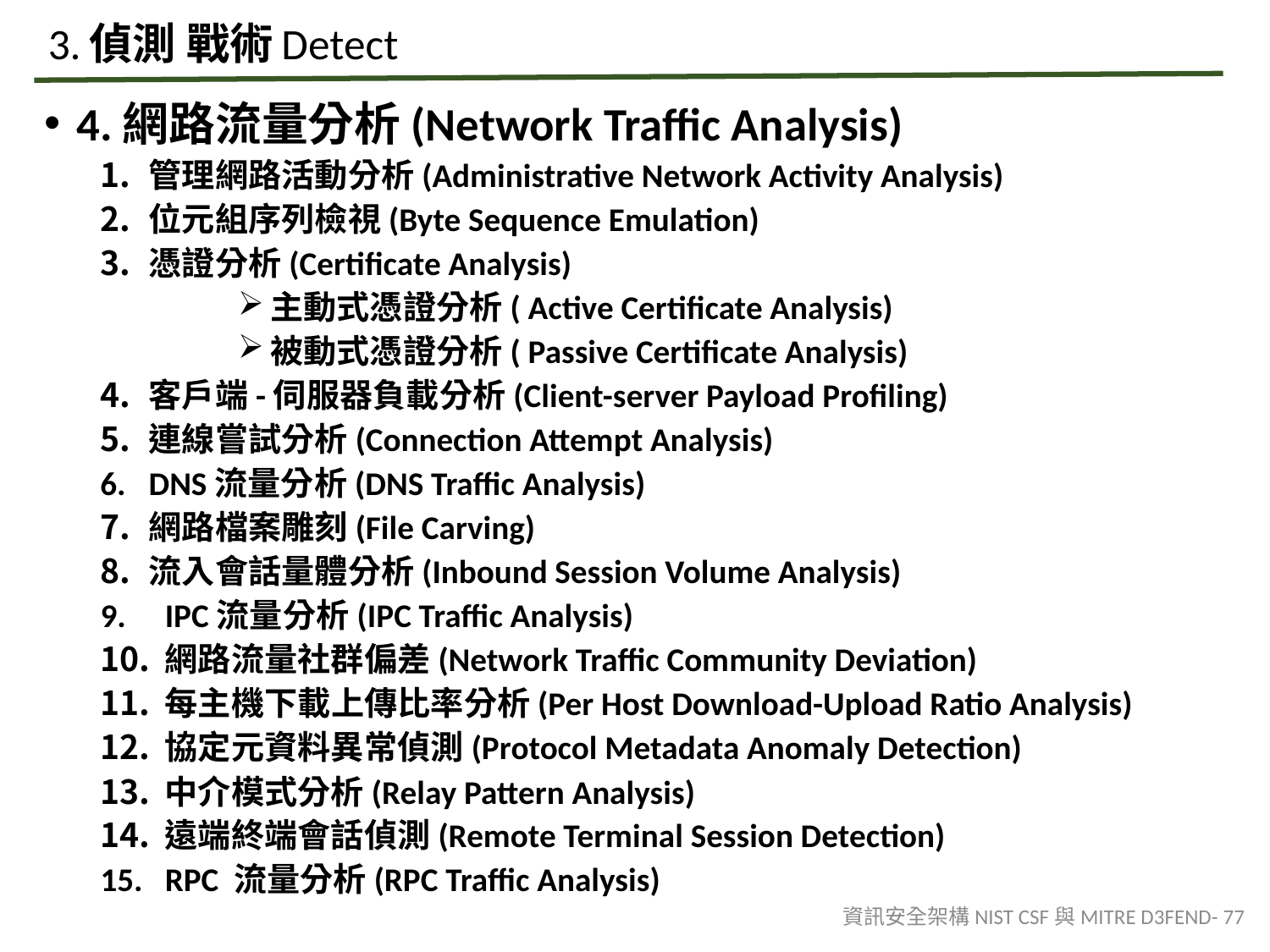

# 3.偵測 戰術Detect
4.網路流量分析(Network Traffic Analysis)
管理網路活動分析(Administrative Network Activity Analysis)
位元組序列檢視(Byte Sequence Emulation)
憑證分析(Certificate Analysis)
主動式憑證分析( Active Certificate Analysis)
被動式憑證分析( Passive Certificate Analysis)
客戶端-伺服器負載分析(Client-server Payload Profiling)
連線嘗試分析(Connection Attempt Analysis)
DNS流量分析(DNS Traffic Analysis)
網路檔案雕刻(File Carving)
流入會話量體分析(Inbound Session Volume Analysis)
IPC流量分析(IPC Traffic Analysis)
網路流量社群偏差(Network Traffic Community Deviation)
每主機下載上傳比率分析(Per Host Download-Upload Ratio Analysis)
協定元資料異常偵測(Protocol Metadata Anomaly Detection)
中介模式分析(Relay Pattern Analysis)
遠端終端會話偵測(Remote Terminal Session Detection)
RPC 流量分析(RPC Traffic Analysis)

資訊安全架構NIST CSF與MITRE D3FEND- 77